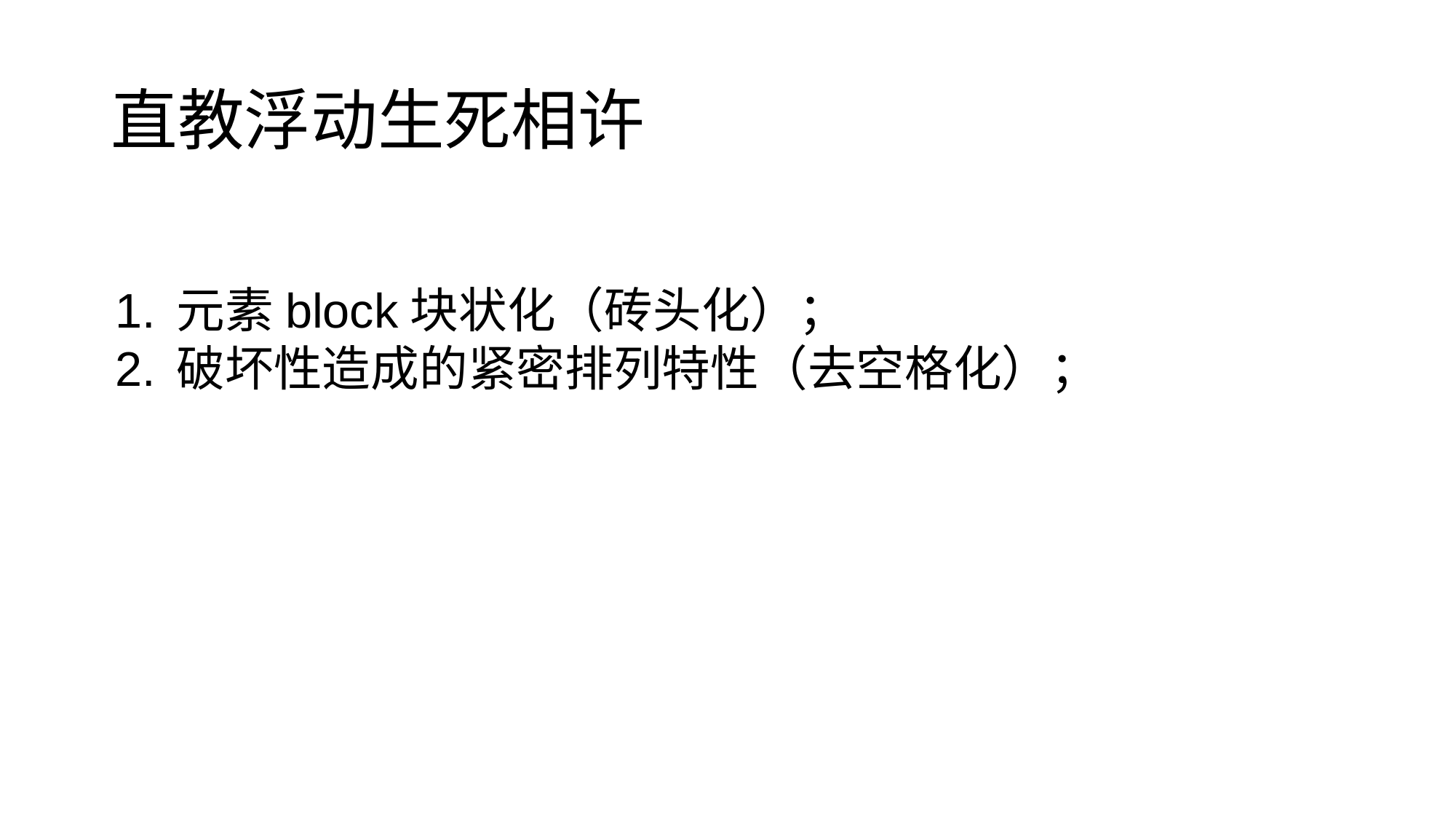

# 直教浮动生死相许
元素block块状化（砖头化）；
破坏性造成的紧密排列特性（去空格化）；